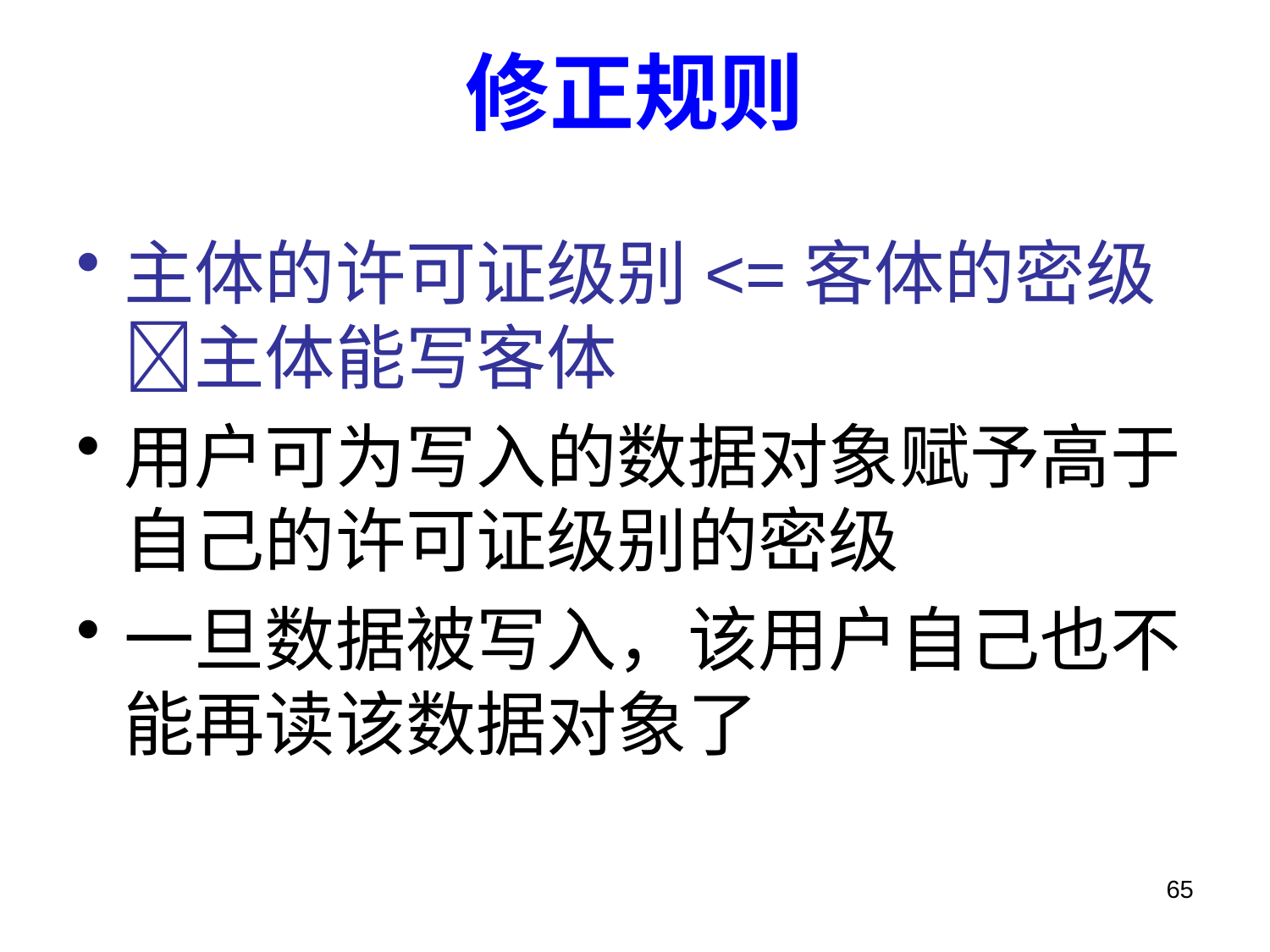

# 修正规则
主体的许可证级别<=客体的密级 →主体能写客体
用户可为写入的数据对象赋予高于自己的许可证级别的密级
一旦数据被写入，该用户自己也不能再读该数据对象了

65